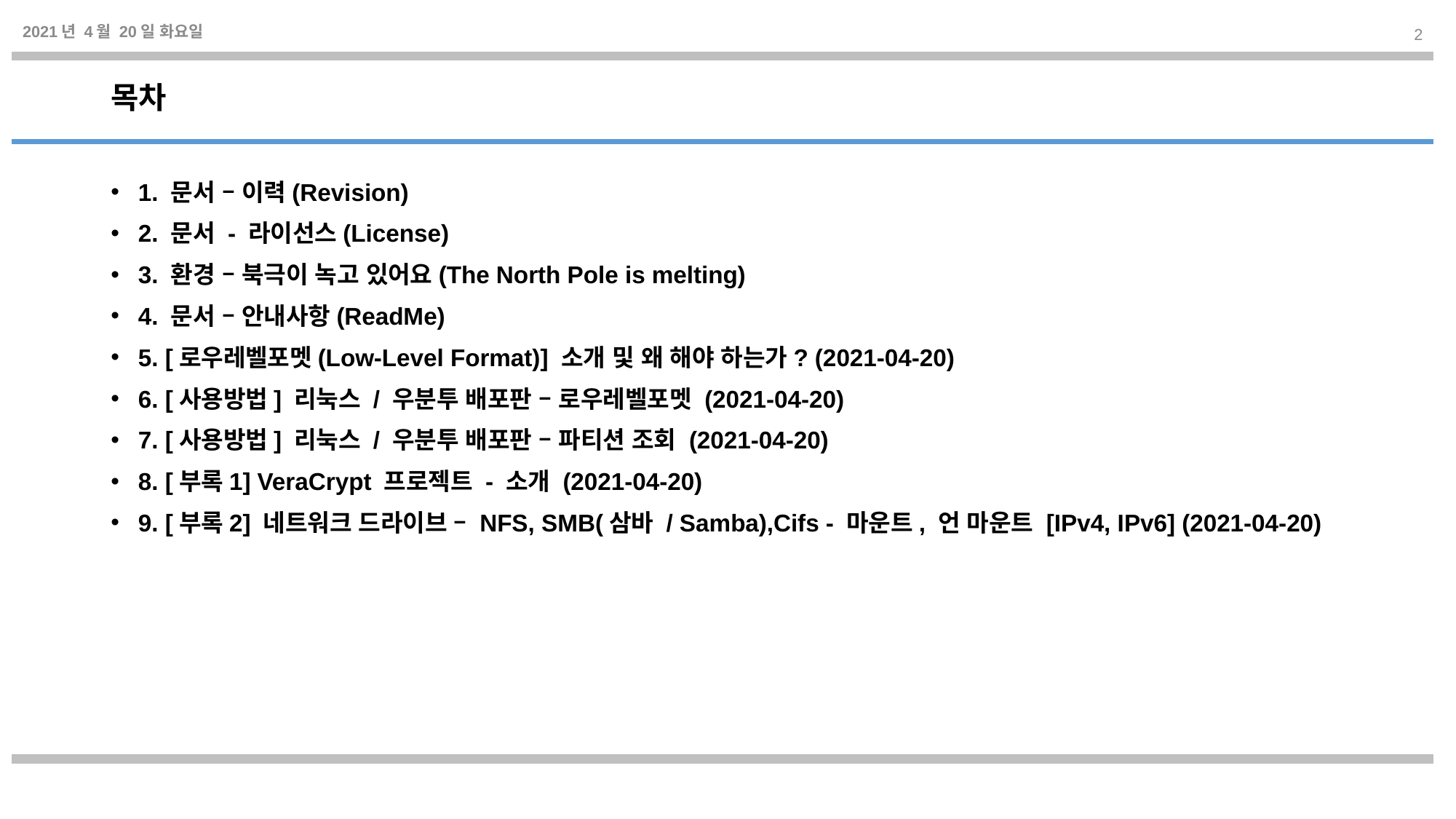

2021년 4월 20일 화요일
2
# 목차
1. 문서 – 이력(Revision)
2. 문서 - 라이선스(License)
3. 환경 – 북극이 녹고 있어요(The North Pole is melting)
4. 문서 – 안내사항(ReadMe)
5. [로우레벨포멧(Low-Level Format)] 소개 및 왜 해야 하는가? (2021-04-20)
6. [사용방법] 리눅스 / 우분투 배포판 – 로우레벨포멧 (2021-04-20)
7. [사용방법] 리눅스 / 우분투 배포판 – 파티션 조회 (2021-04-20)
8. [부록1] VeraCrypt 프로젝트 - 소개 (2021-04-20)
9. [부록2] 네트워크 드라이브 – NFS, SMB(삼바 / Samba),Cifs - 마운트, 언 마운트 [IPv4, IPv6] (2021-04-20)